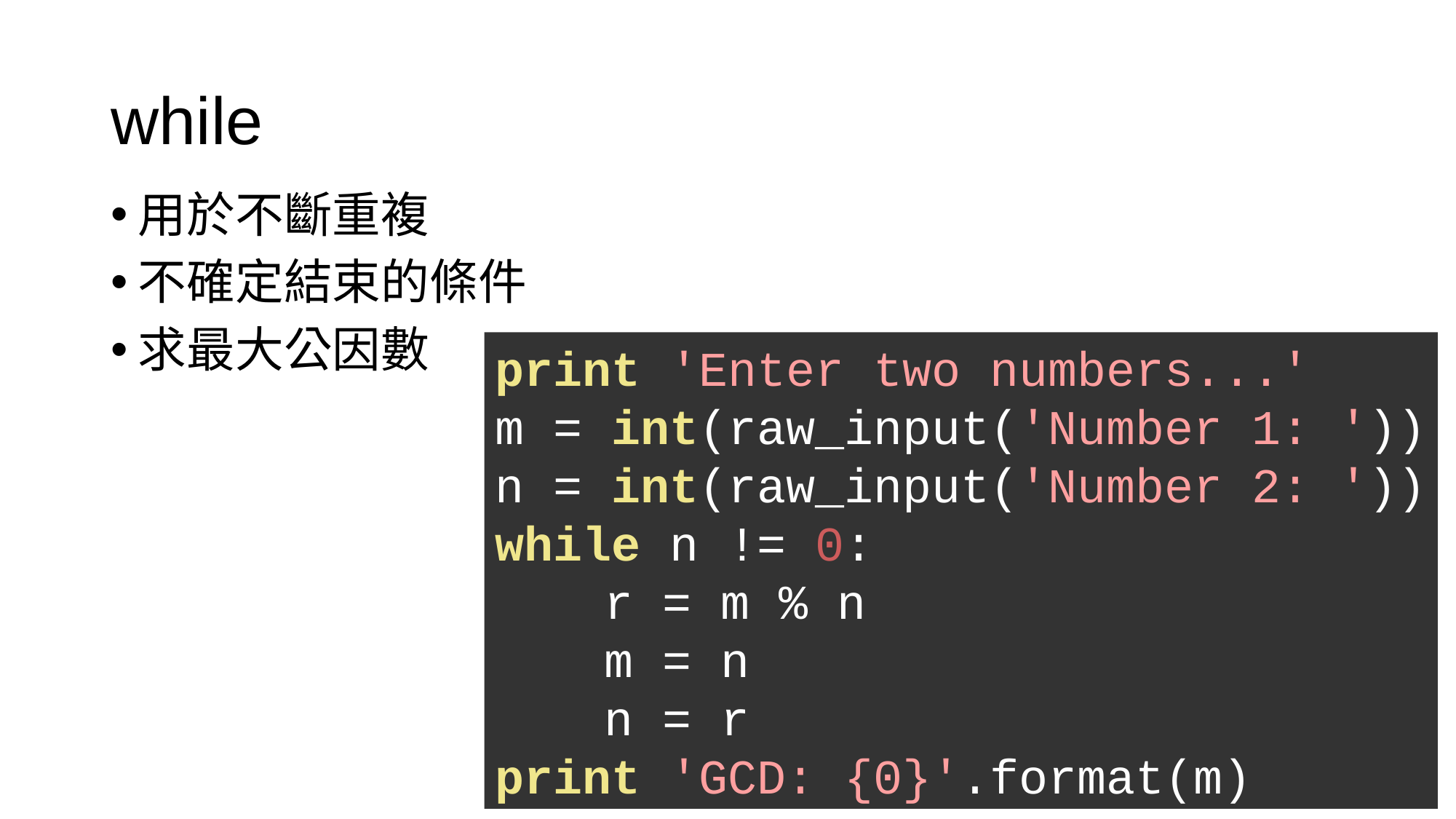

# while
用於不斷重複
不確定結束的條件
求最大公因數
print 'Enter two numbers...'
m = int(raw_input('Number 1: '))
n = int(raw_input('Number 2: '))
while n != 0:
	r = m % n
	m = n
	n = r
print 'GCD: {0}'.format(m)